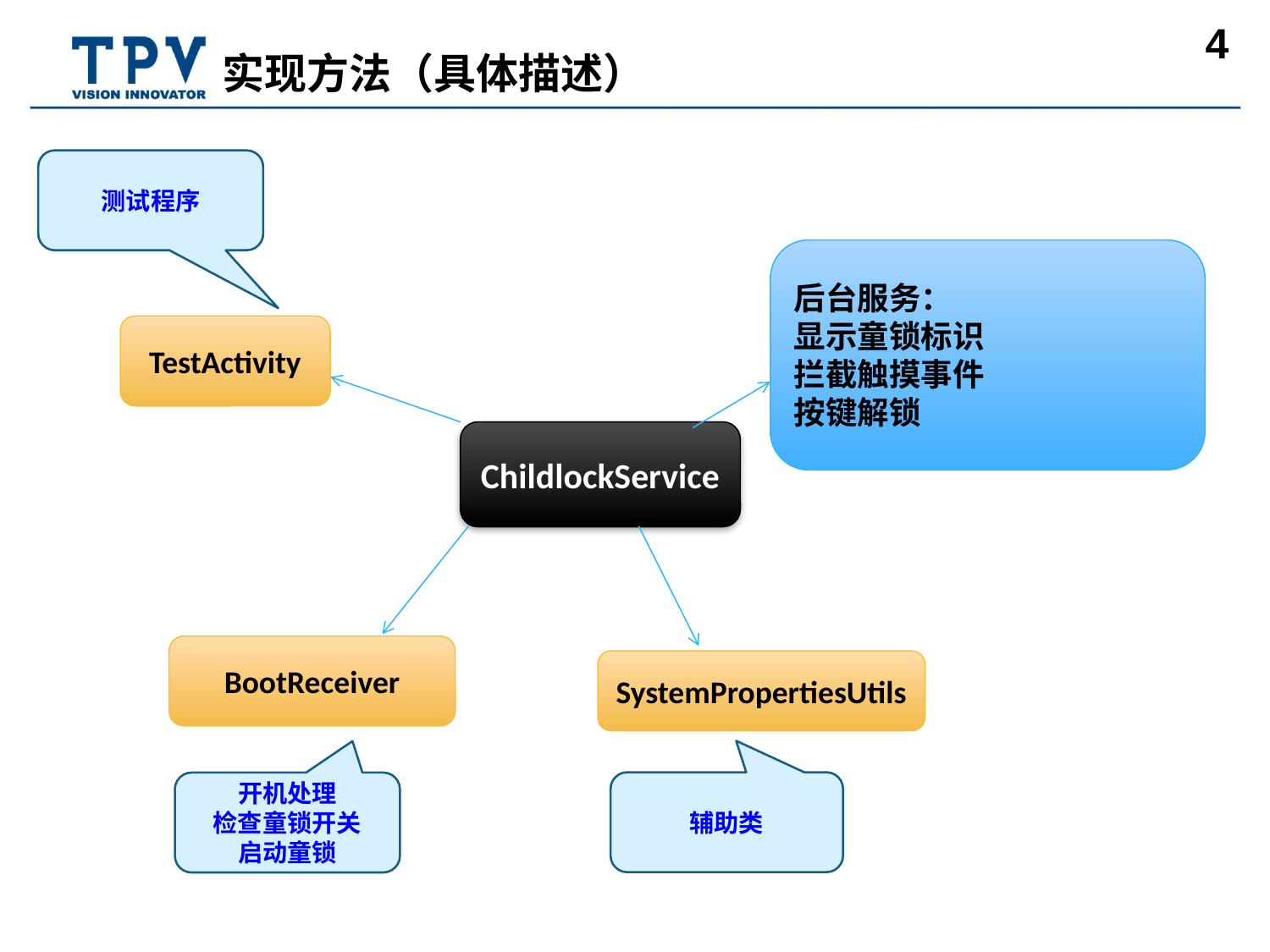

# 实现方法（具体描述）
测试程序
后台服务：
显示童锁标识
拦截触摸事件
按键解锁
TestActivity
ChildlockService
BootReceiver
SystemPropertiesUtils
辅助类
开机处理
检查童锁开关
启动童锁